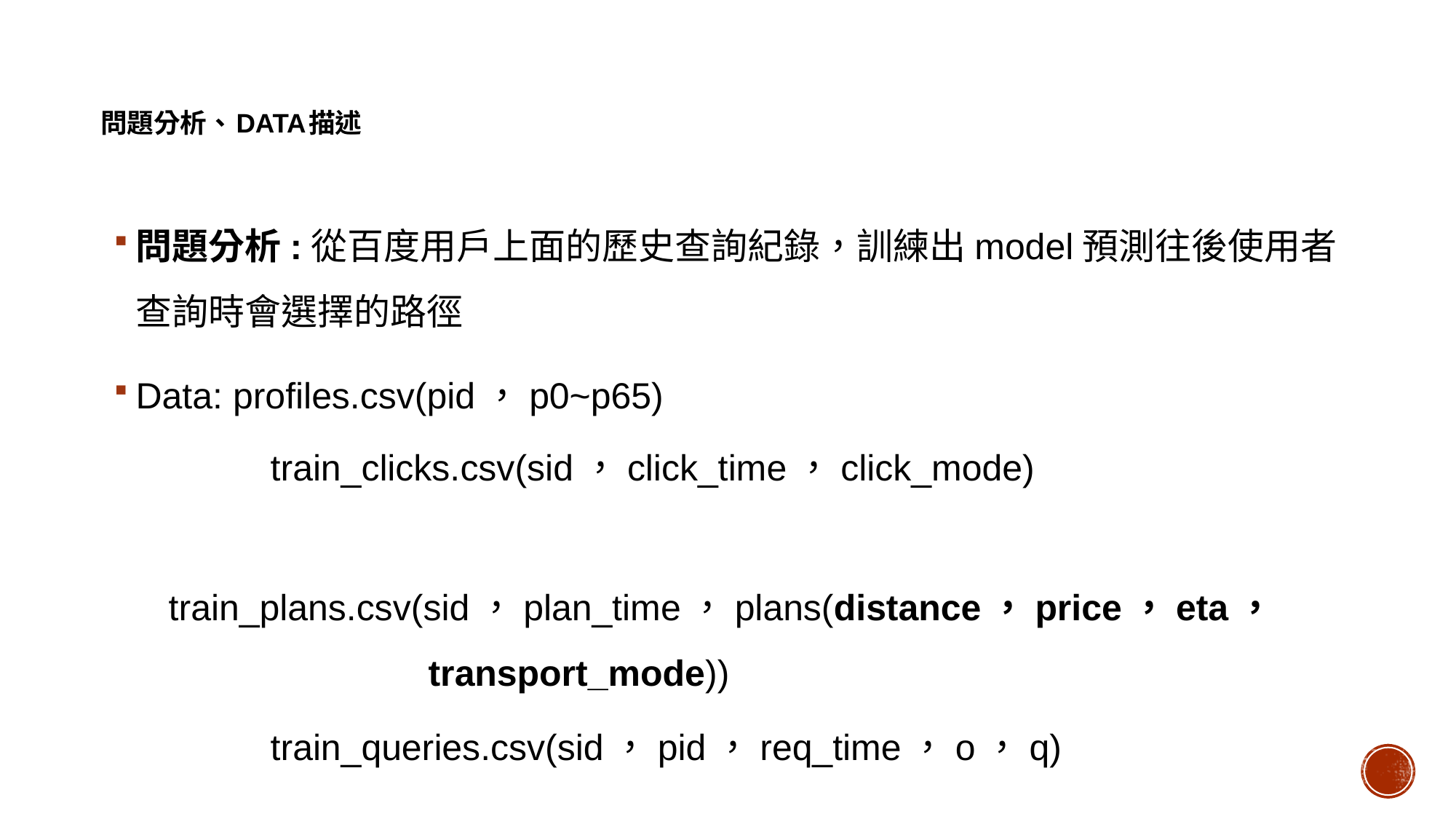

# 問題分析、Data描述
問題分析:從百度用戶上面的歷史查詢紀錄，訓練出model預測往後使用者查詢時會選擇的路徑
Data: profiles.csv(pid，p0~p65)
          train_clicks.csv(sid，click_time，click_mode)
          train_plans.csv(sid，plan_time，plans(distance，price，eta，		    transport_mode))
          train_queries.csv(sid，pid，req_time，o，q)